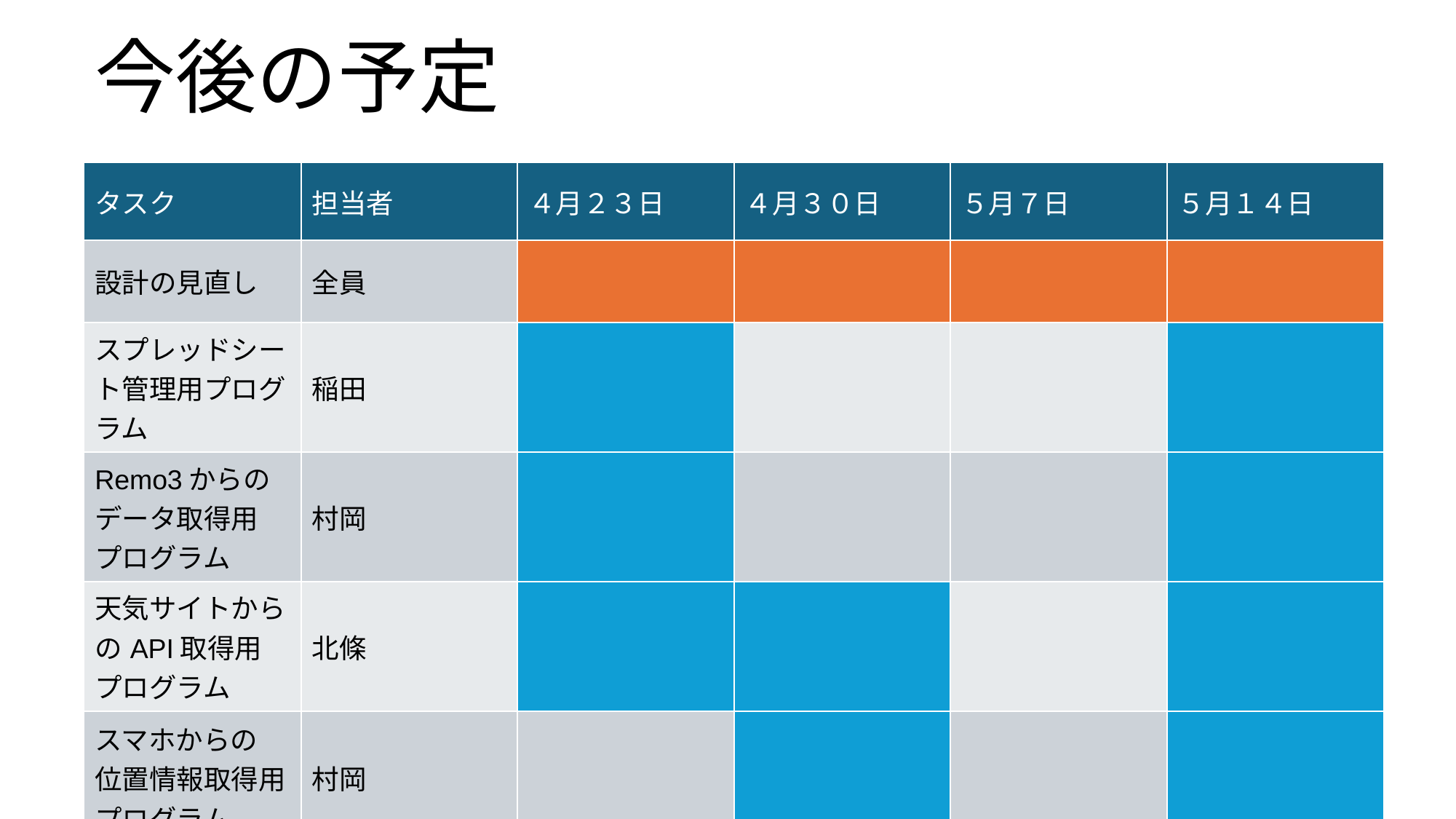

# 今後の予定
| タスク | 担当者 | ４月２３日 | ４月３０日 | ５月７日 | ５月１４日 |
| --- | --- | --- | --- | --- | --- |
| 設計の見直し | 全員 |  |  |  |  |
| スプレッドシート管理用プログラム | 稲田 |  |  |  |  |
| Remo3からのデータ取得用 プログラム | 村岡 |  |  |  |  |
| 天気サイトからのAPI取得用 プログラム | 北條 |  |  |  |  |
| スマホからの 位置情報取得用プログラム | 村岡 |  |  |  |  |